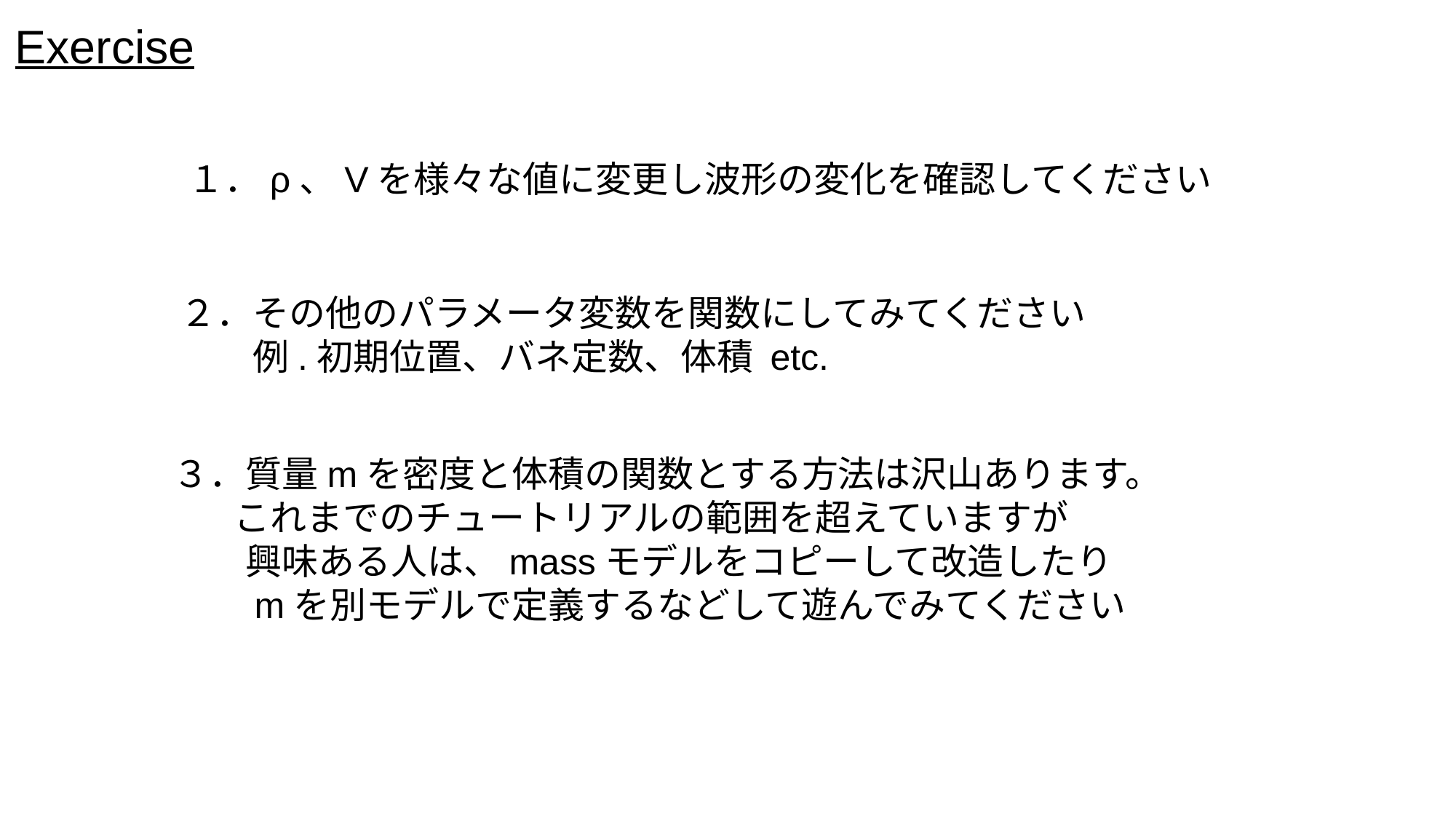

Exercise
１．ρ、Vを様々な値に変更し波形の変化を確認してください
２．その他のパラメータ変数を関数にしてみてください
　　例.初期位置、バネ定数、体積 etc.
３．質量mを密度と体積の関数とする方法は沢山あります。
　   これまでのチュートリアルの範囲を超えていますが
　　興味ある人は、massモデルをコピーして改造したり
　　mを別モデルで定義するなどして遊んでみてください